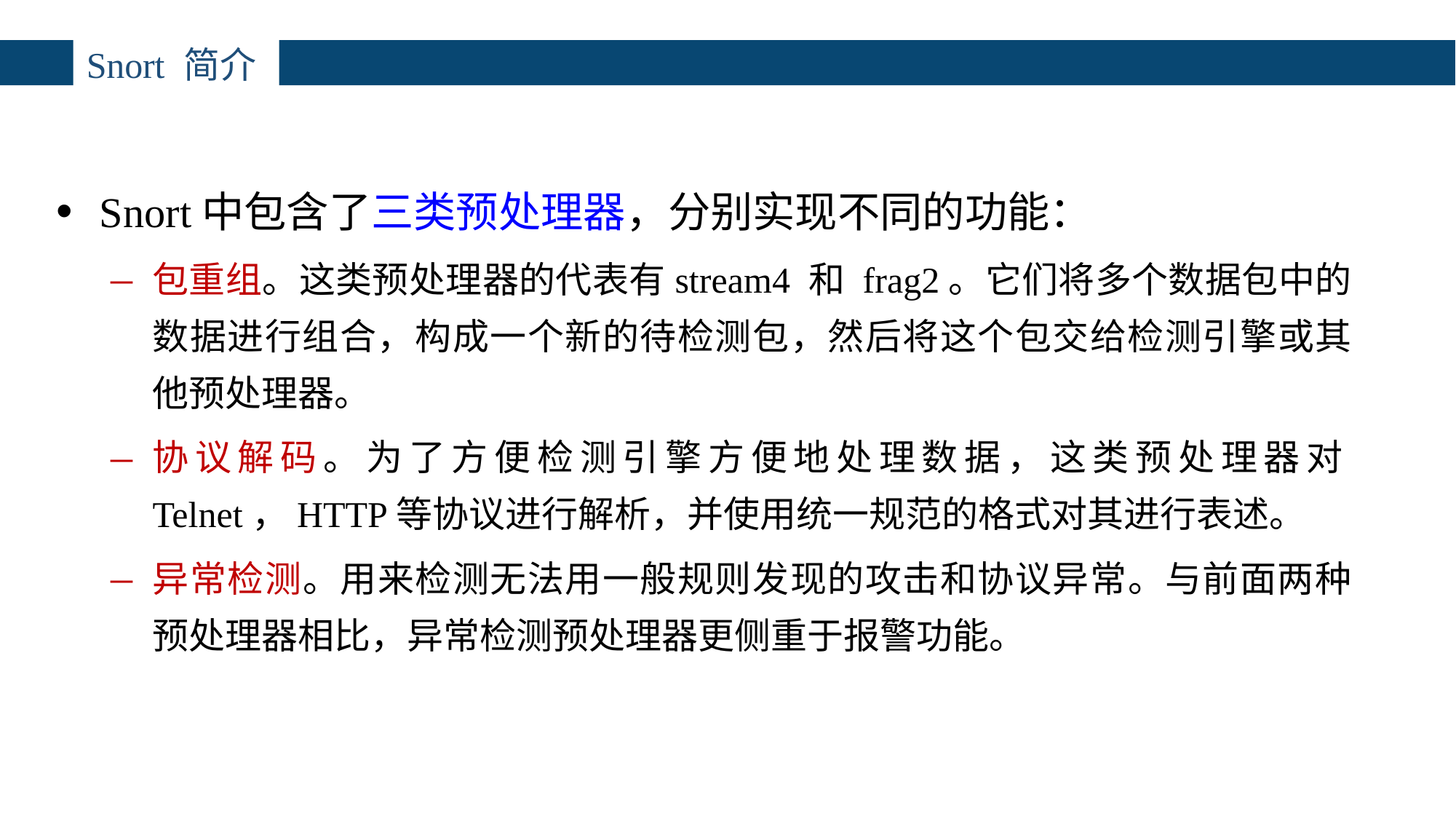

# Snort 简介
Snort中包含了三类预处理器，分别实现不同的功能：
包重组。这类预处理器的代表有stream4 和 frag2。它们将多个数据包中的数据进行组合，构成一个新的待检测包，然后将这个包交给检测引擎或其他预处理器。
协议解码。为了方便检测引擎方便地处理数据，这类预处理器对Telnet，HTTP等协议进行解析，并使用统一规范的格式对其进行表述。
异常检测。用来检测无法用一般规则发现的攻击和协议异常。与前面两种预处理器相比，异常检测预处理器更侧重于报警功能。